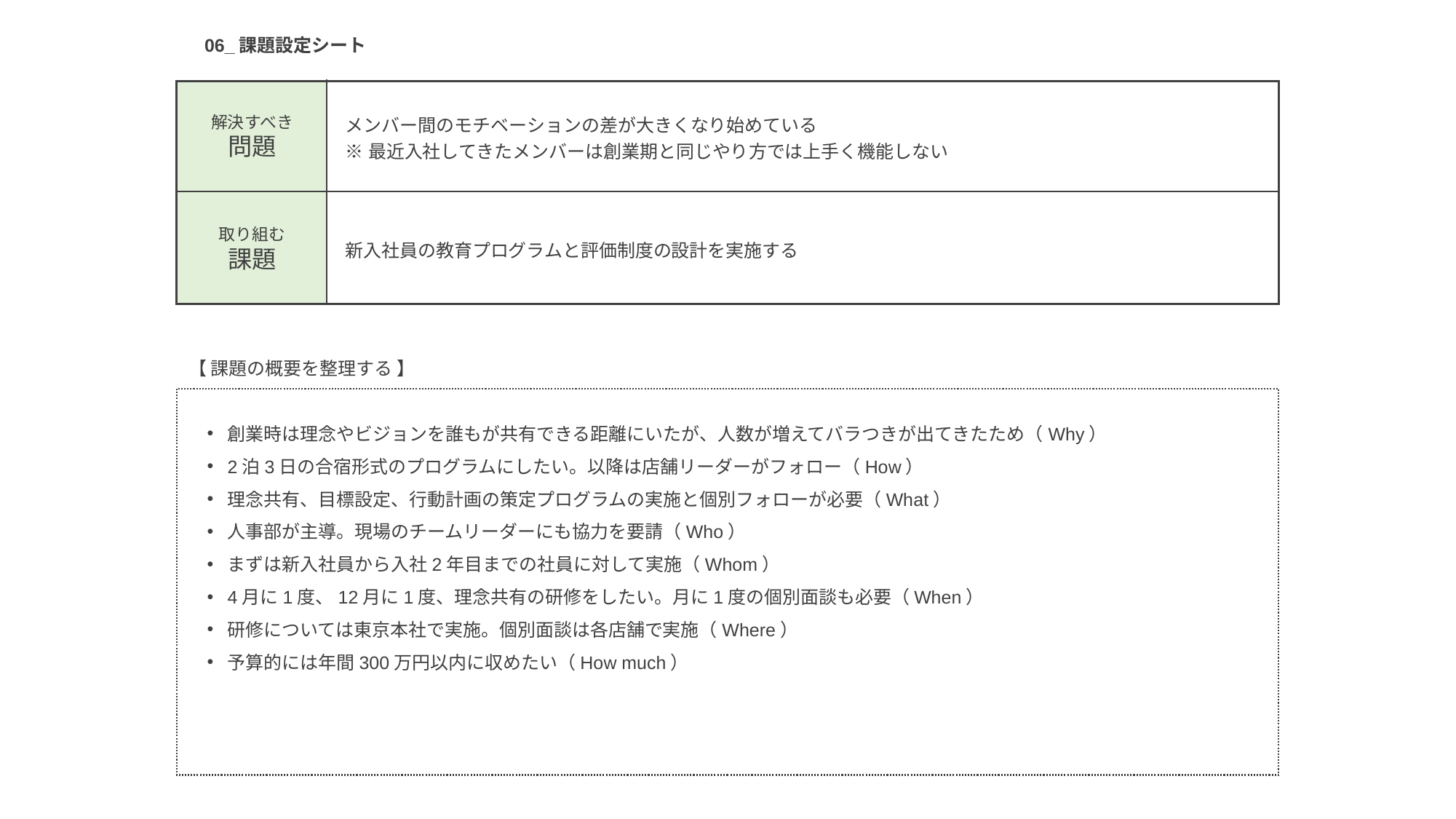

06_課題設定シート

メンバー間のモチベーションの差が大きくなり始めている
※最近入社してきたメンバーは創業期と同じやり方では上手く機能しない
解決すべき
問題
取り組む
課題
新入社員の教育プログラムと評価制度の設計を実施する
【 課題の概要を整理する 】

創業時は理念やビジョンを誰もが共有できる距離にいたが、人数が増えてバラつきが出てきたため（Why）
2泊3日の合宿形式のプログラムにしたい。以降は店舗リーダーがフォロー（How）
理念共有、目標設定、行動計画の策定プログラムの実施と個別フォローが必要（What）
人事部が主導。現場のチームリーダーにも協力を要請（Who）
まずは新入社員から入社2年目までの社員に対して実施（Whom）
4月に1度、12月に1度、理念共有の研修をしたい。月に1度の個別面談も必要（When）
研修については東京本社で実施。個別面談は各店舗で実施（Where）
予算的には年間300万円以内に収めたい（How much）